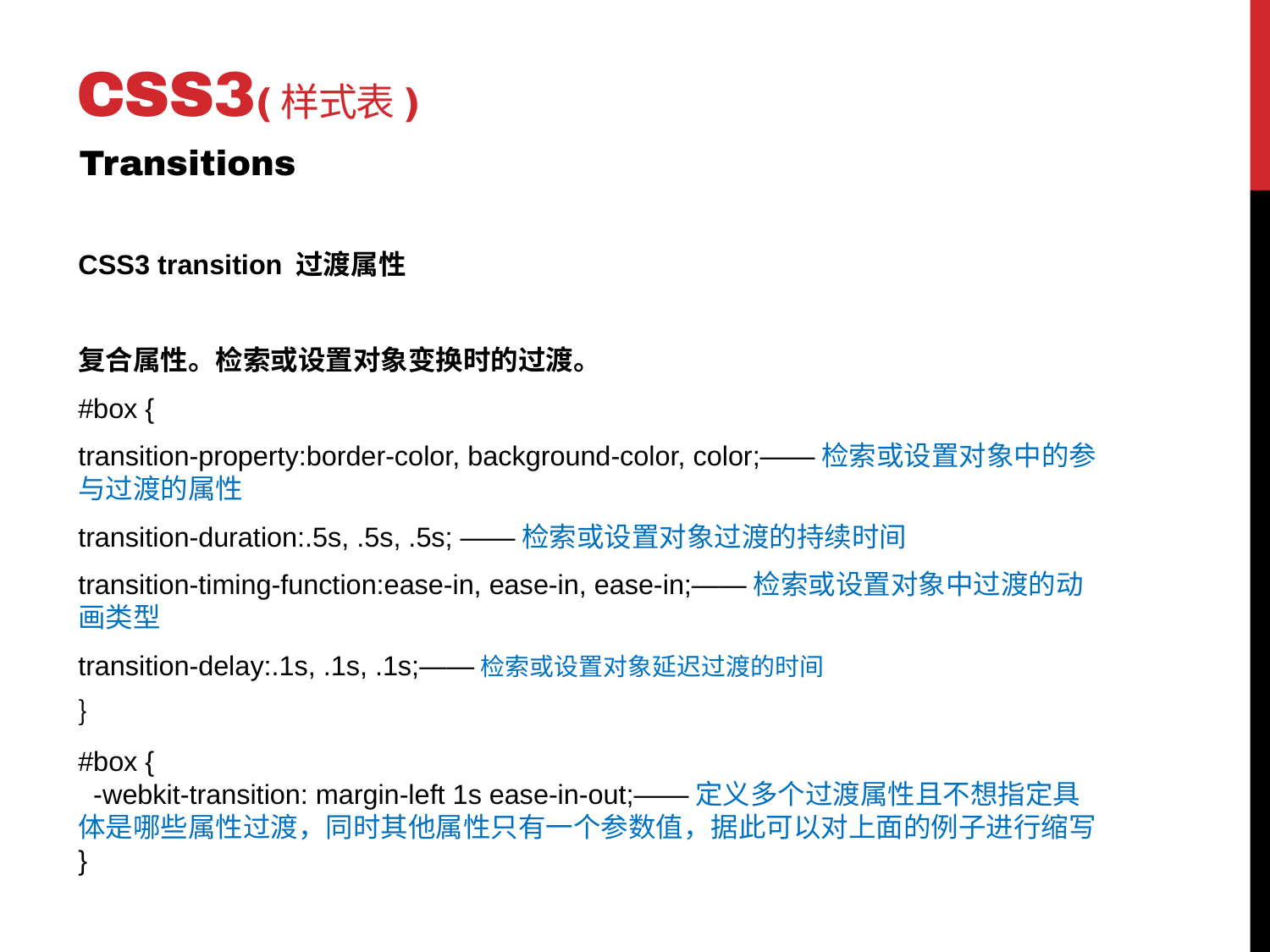

# CSS3(样式表)
Transitions
CSS3 transition 过渡属性

复合属性。检索或设置对象变换时的过渡。
#box {
transition-property:border-color, background-color, color;——检索或设置对象中的参与过渡的属性
transition-duration:.5s, .5s, .5s; ——检索或设置对象过渡的持续时间
transition-timing-function:ease-in, ease-in, ease-in;——检索或设置对象中过渡的动画类型
transition-delay:.1s, .1s, .1s;——检索或设置对象延迟过渡的时间
｝
#box {
  -webkit-transition: margin-left 1s ease-in-out;——定义多个过渡属性且不想指定具体是哪些属性过渡，同时其他属性只有一个参数值，据此可以对上面的例子进行缩写
}